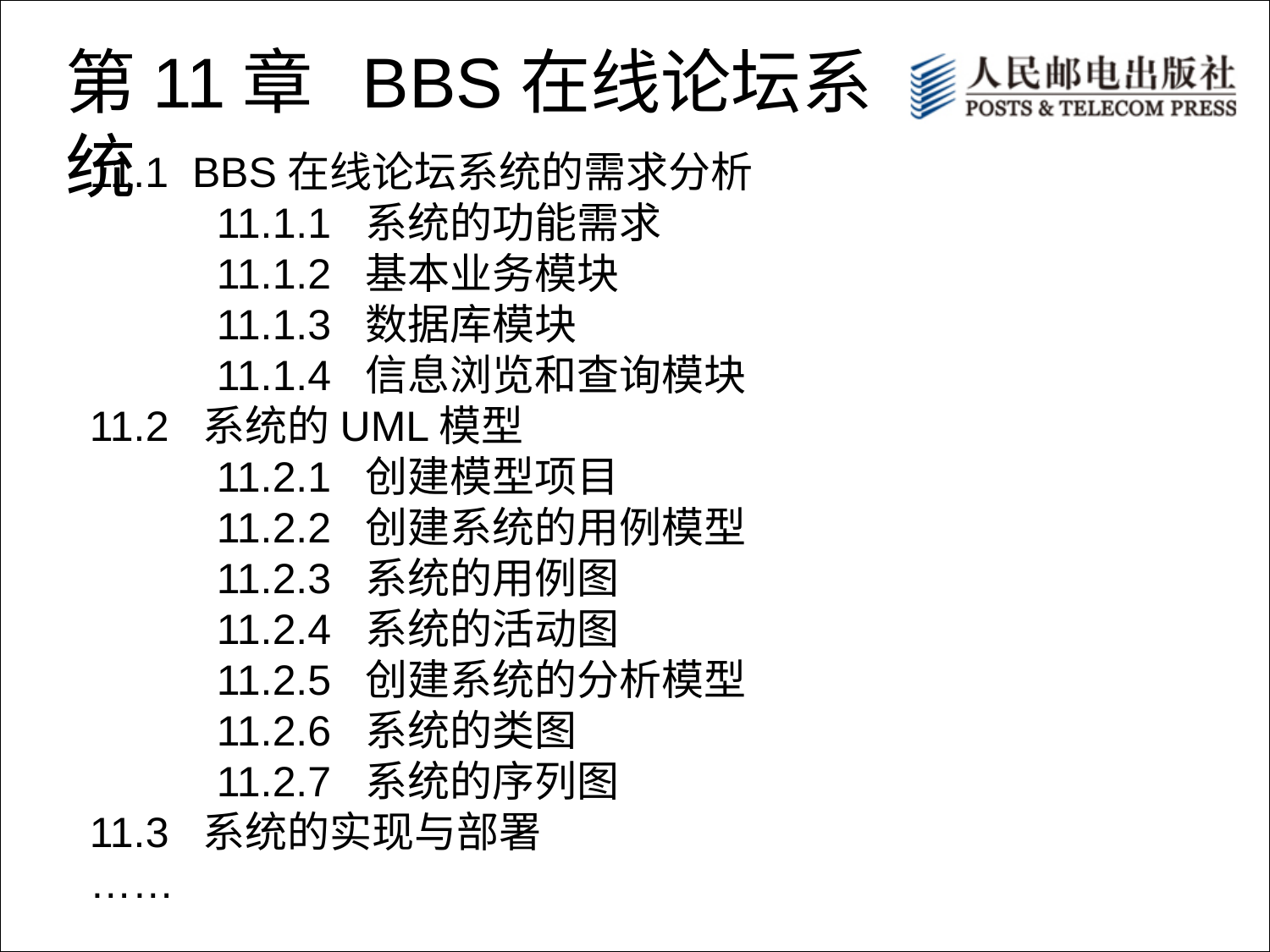

第11章  BBS在线论坛系统
11.1  BBS在线论坛系统的需求分析
	11.1.1  系统的功能需求
	11.1.2  基本业务模块
	11.1.3  数据库模块
	11.1.4  信息浏览和查询模块
11.2  系统的UML模型
	11.2.1  创建模型项目
	11.2.2  创建系统的用例模型
	11.2.3  系统的用例图
	11.2.4  系统的活动图
	11.2.5  创建系统的分析模型
	11.2.6  系统的类图
	11.2.7  系统的序列图
11.3  系统的实现与部署
……